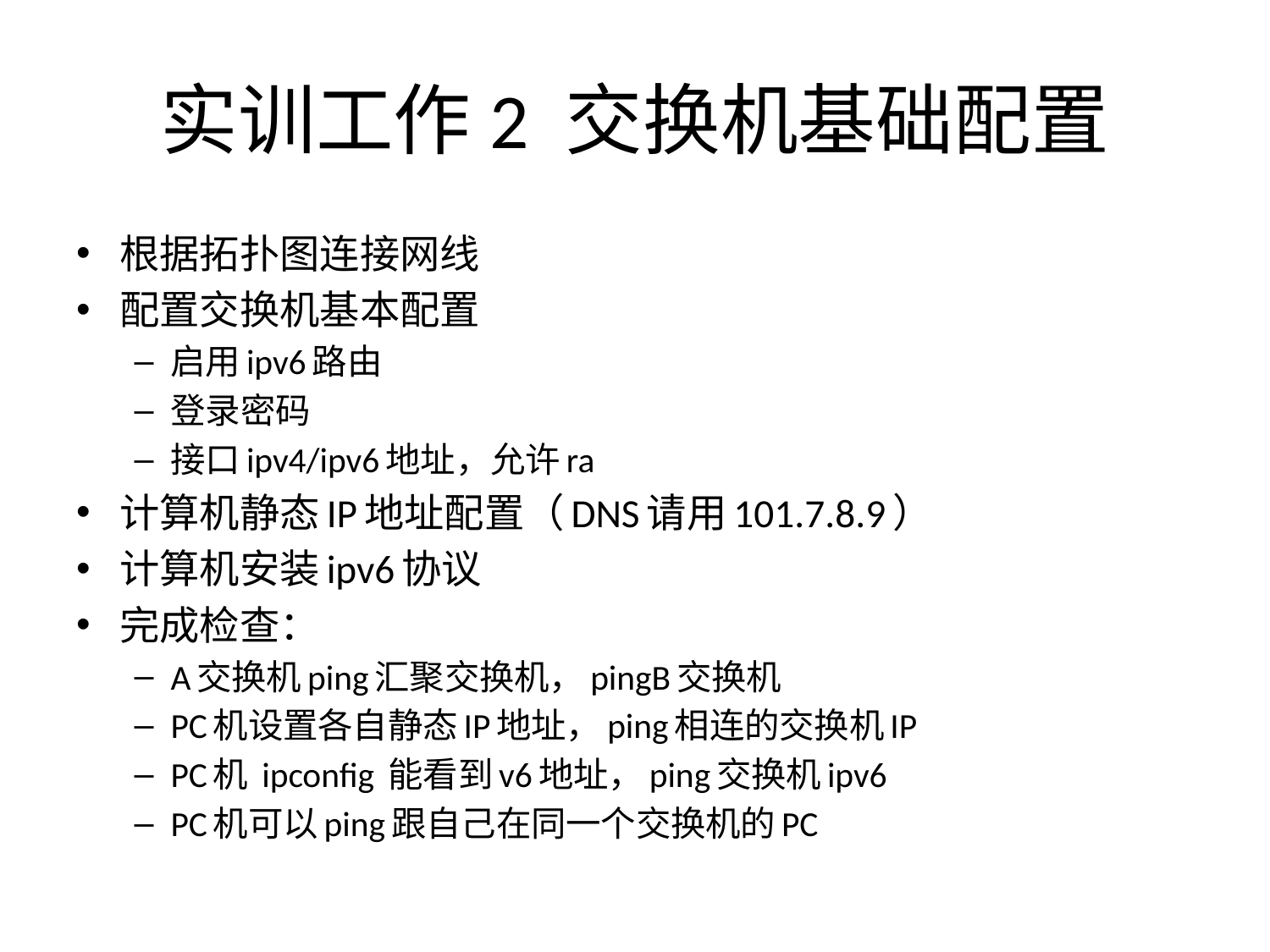

# 实训工作2 交换机基础配置
根据拓扑图连接网线
配置交换机基本配置
启用ipv6路由
登录密码
接口ipv4/ipv6地址，允许ra
计算机静态IP地址配置（DNS请用101.7.8.9）
计算机安装ipv6协议
完成检查：
A交换机ping汇聚交换机，pingB交换机
PC机设置各自静态IP地址，ping相连的交换机IP
PC机 ipconfig 能看到v6地址，ping交换机ipv6
PC机可以ping跟自己在同一个交换机的PC